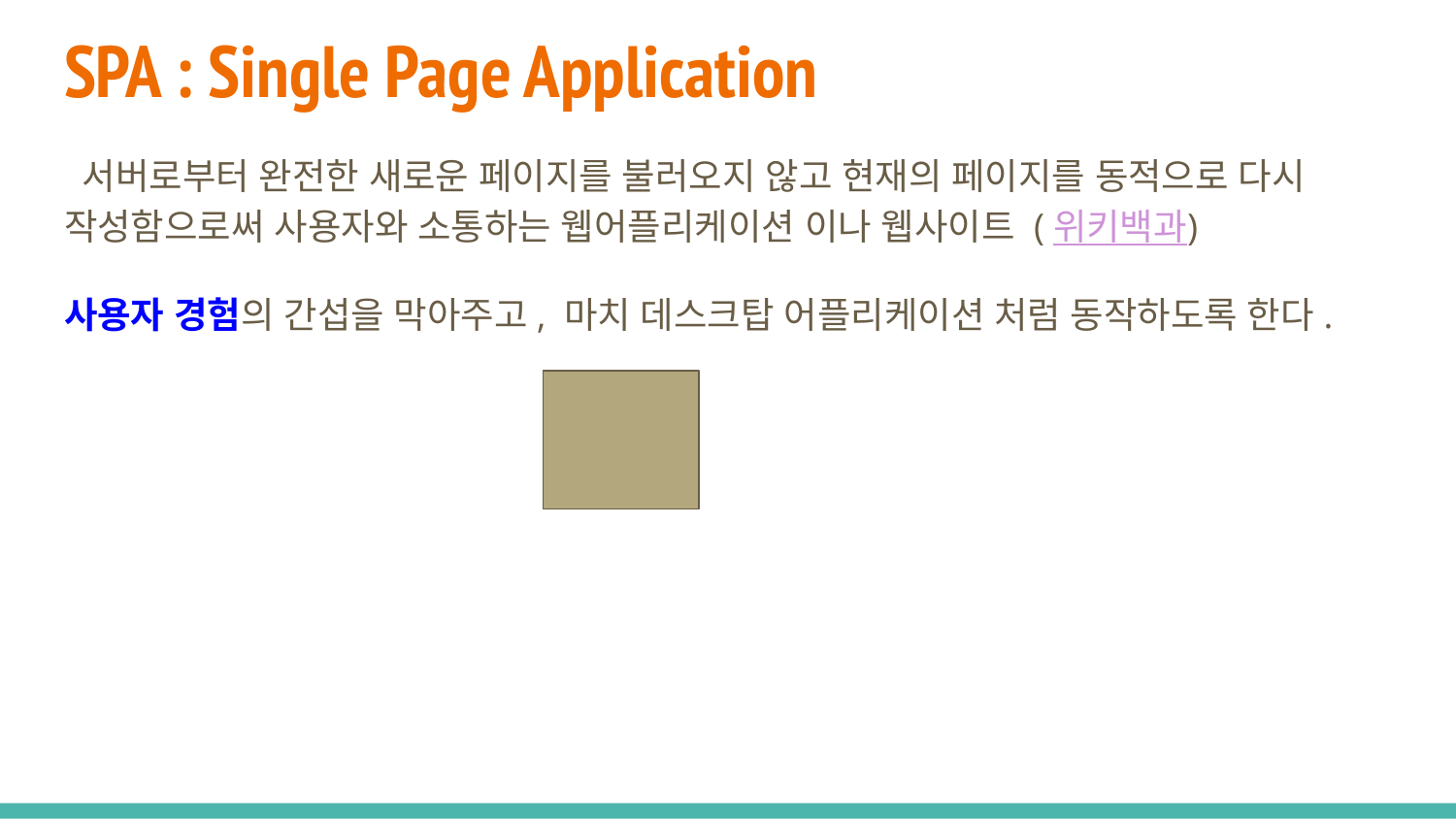

# SPA : Single Page Application
 서버로부터 완전한 새로운 페이지를 불러오지 않고 현재의 페이지를 동적으로 다시 작성함으로써 사용자와 소통하는 웹어플리케이션 이나 웹사이트 (위키백과)
사용자 경험의 간섭을 막아주고, 마치 데스크탑 어플리케이션 처럼 동작하도록 한다.